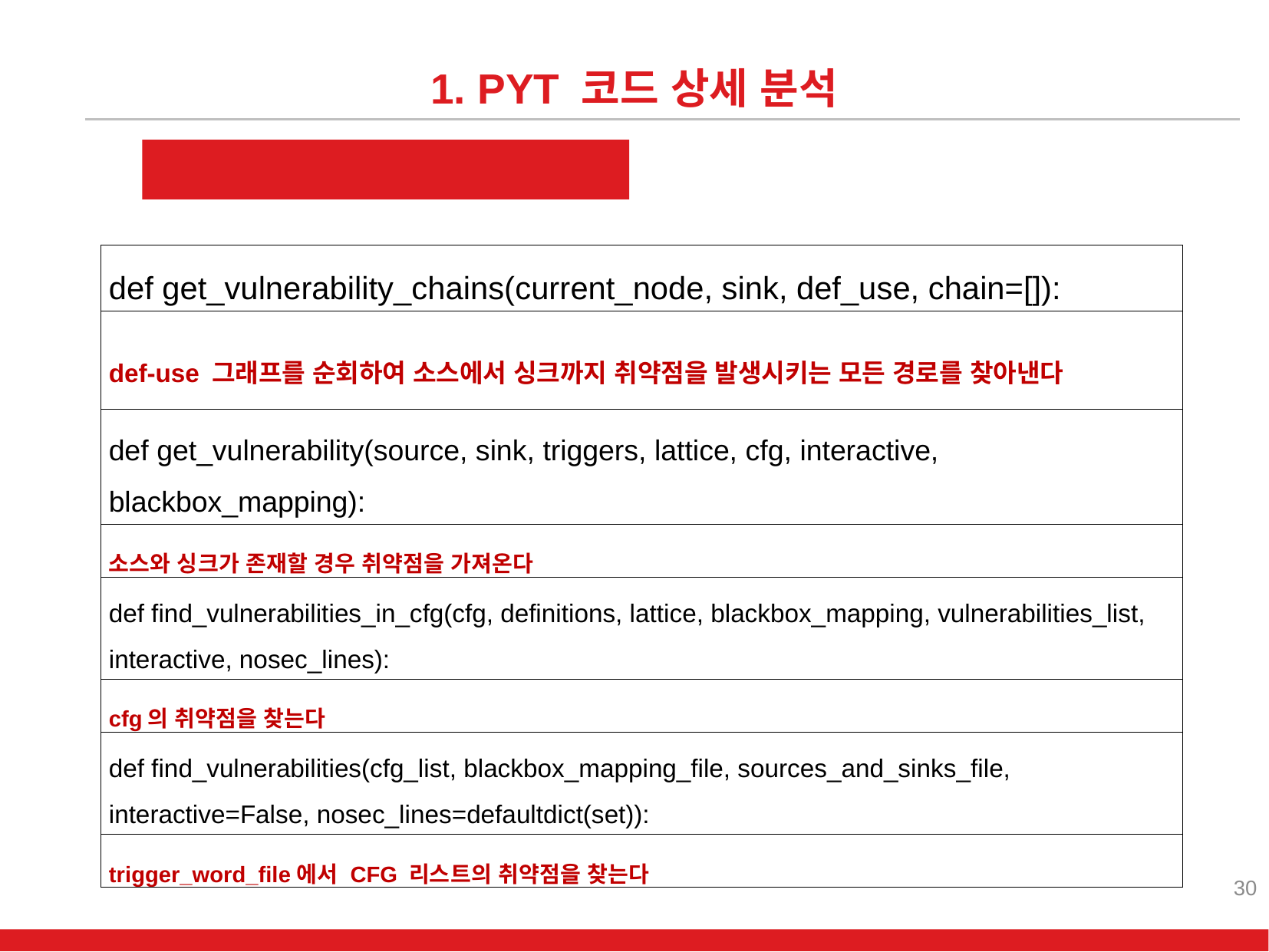

1. PYT 코드 상세 분석
vulnerabilities.py
| def get\_vulnerability\_chains(current\_node, sink, def\_use, chain=[]): |
| --- |
| def-use 그래프를 순회하여 소스에서 싱크까지 취약점을 발생시키는 모든 경로를 찾아낸다 |
| def get\_vulnerability(source, sink, triggers, lattice, cfg, interactive, blackbox\_mapping): |
| 소스와 싱크가 존재할 경우 취약점을 가져온다 |
| def find\_vulnerabilities\_in\_cfg(cfg, definitions, lattice, blackbox\_mapping, vulnerabilities\_list, interactive, nosec\_lines): |
| cfg의 취약점을 찾는다 |
| def find\_vulnerabilities(cfg\_list, blackbox\_mapping\_file, sources\_and\_sinks\_file, interactive=False, nosec\_lines=defaultdict(set)): |
| trigger\_word\_file에서 CFG 리스트의 취약점을 찾는다 |
30